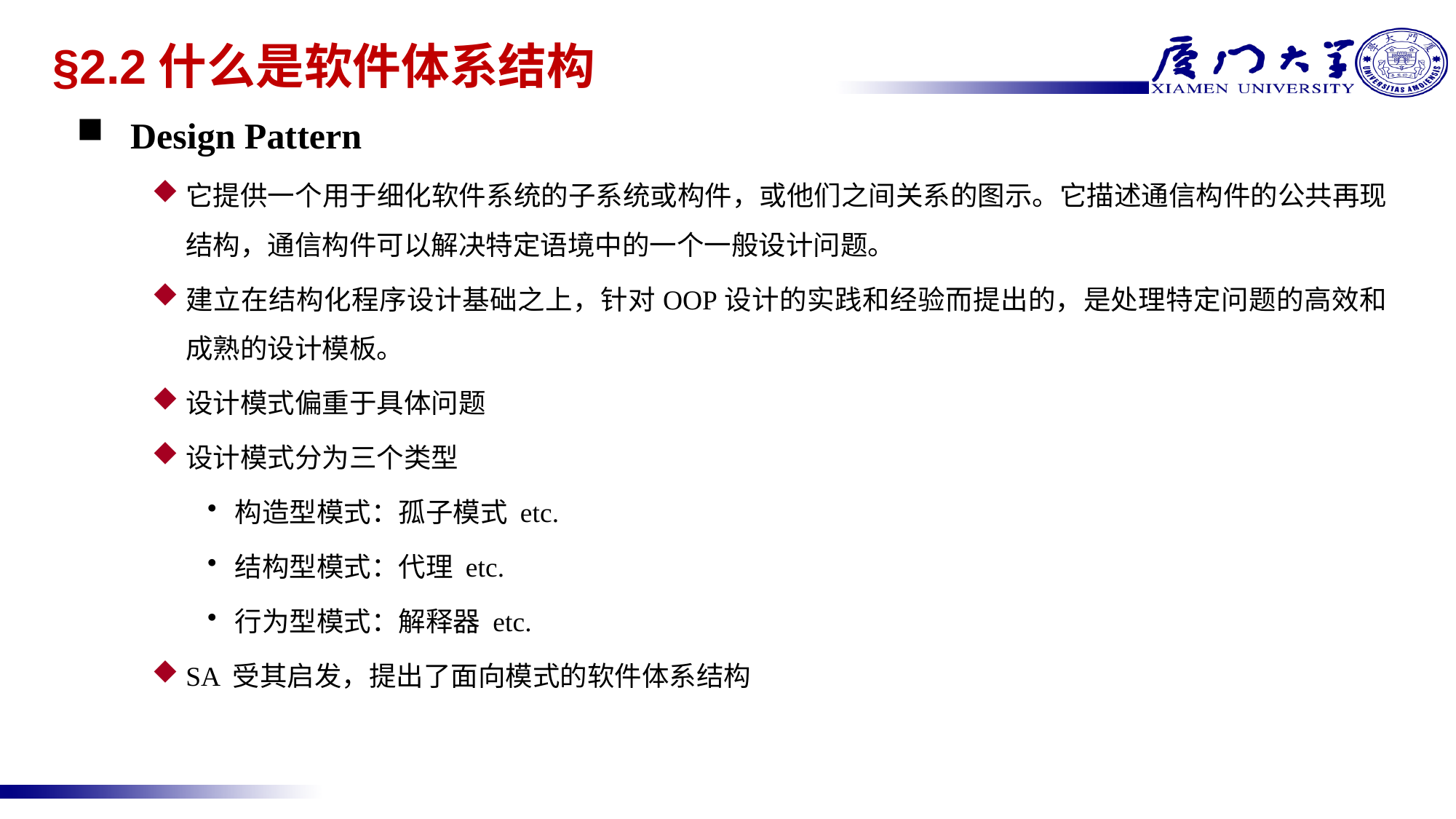

# §2.2什么是软件体系结构
Design Pattern
它提供一个用于细化软件系统的子系统或构件，或他们之间关系的图示。它描述通信构件的公共再现结构，通信构件可以解决特定语境中的一个一般设计问题。
建立在结构化程序设计基础之上，针对OOP设计的实践和经验而提出的，是处理特定问题的高效和成熟的设计模板。
设计模式偏重于具体问题
设计模式分为三个类型
构造型模式：孤子模式 etc.
结构型模式：代理 etc.
行为型模式：解释器 etc.
SA 受其启发，提出了面向模式的软件体系结构